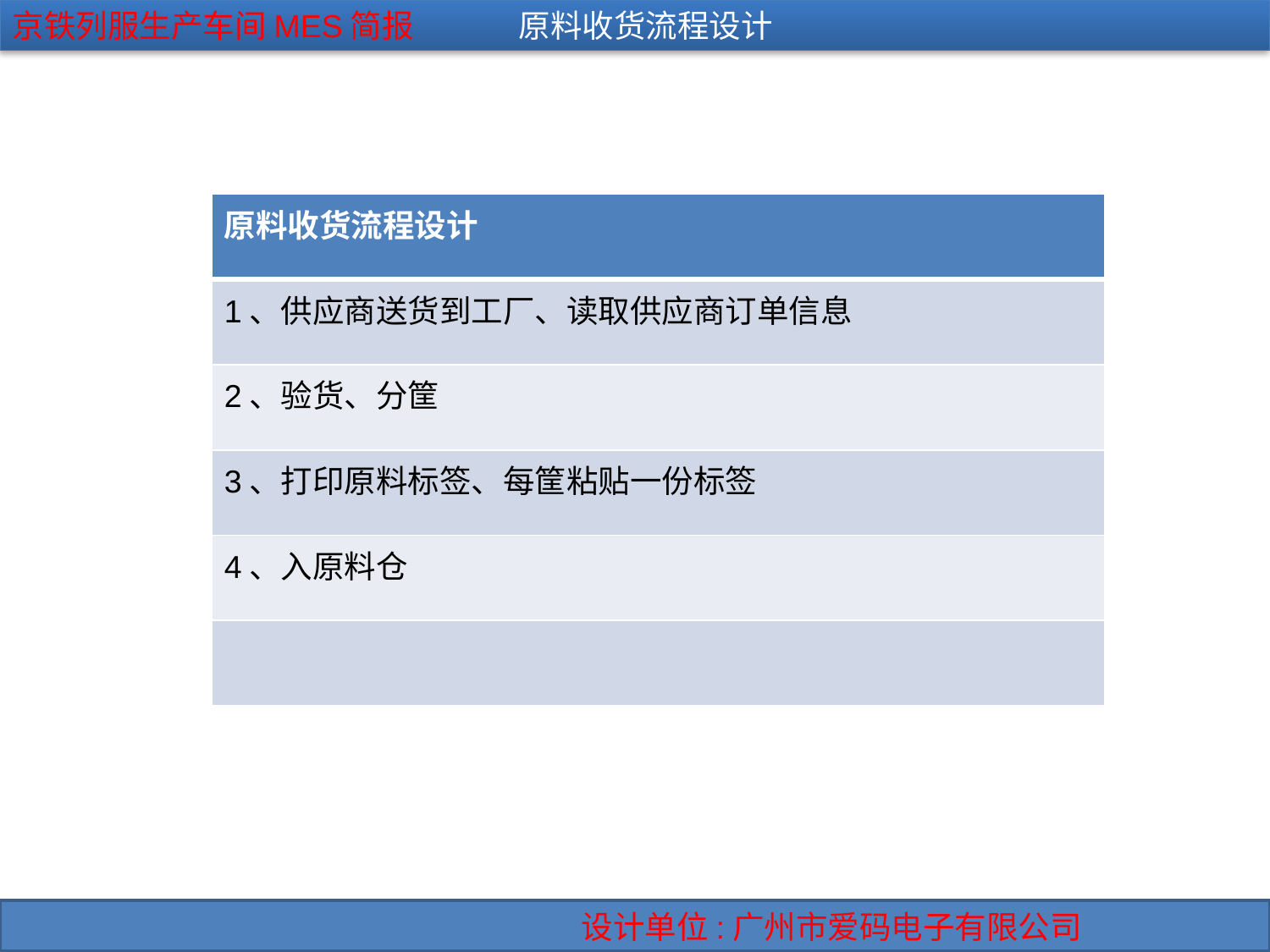

原料收货流程设计
| 原料收货流程设计 |
| --- |
| 1、供应商送货到工厂、读取供应商订单信息 |
| 2、验货、分筐 |
| 3、打印原料标签、每筐粘贴一份标签 |
| 4、入原料仓 |
|  |